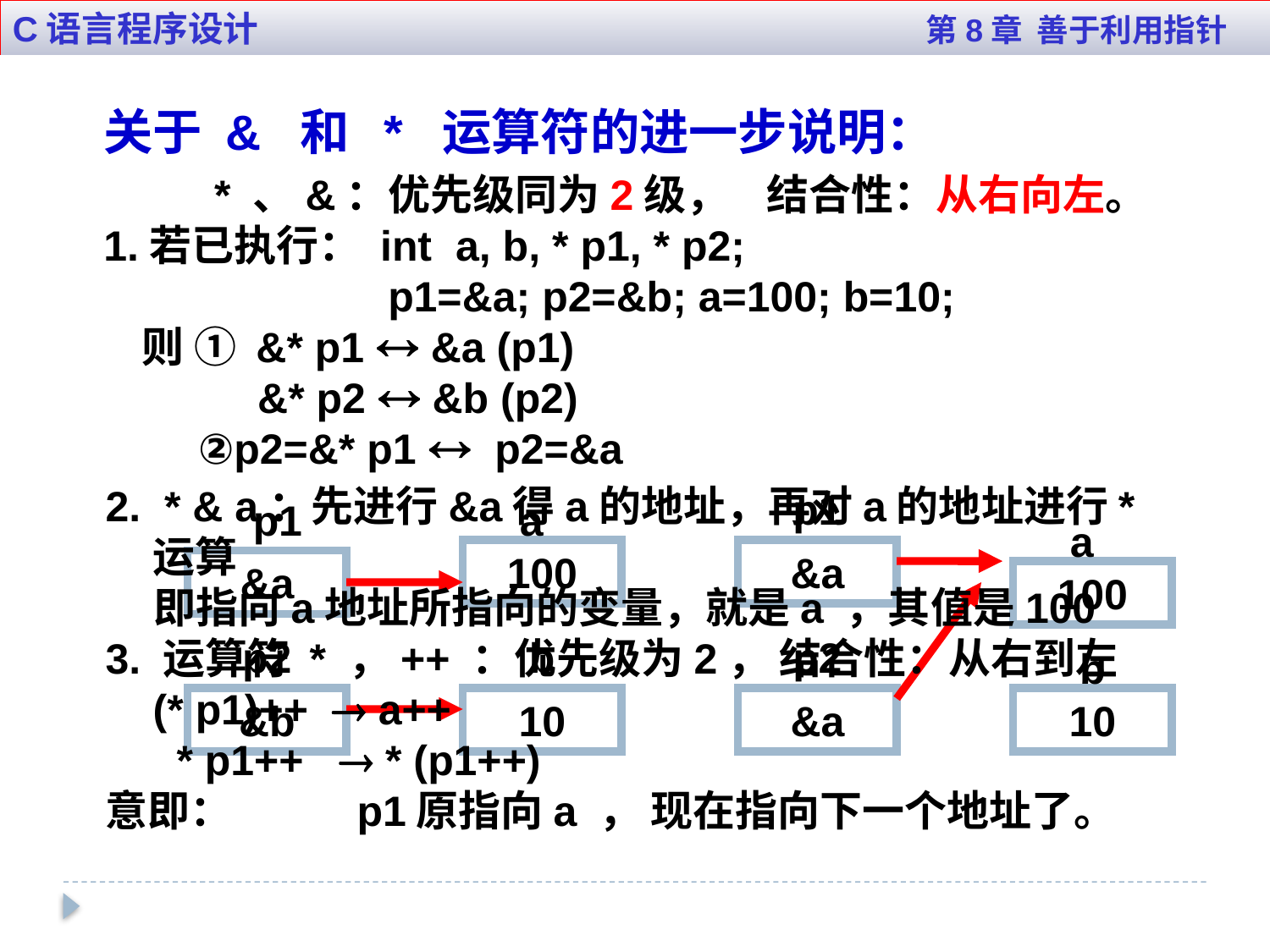

C语言程序设计                                                                                   第8章  善于利用指针
关于 &  和  *  运算符的进一步说明：
    * 、&：优先级同为2级，    结合性：从右向左。
1.若已执行： int  a, b, * p1, * p2;
                        p1=&a; p2=&b; a=100; b=10;
   则 ① &* p1 ↔ &a (p1)
             &* p2 ↔ &b (p2)
        ②p2=&* p1 ↔  p2=&a
2.  * & a：先进行&a得a的地址，再对a的地址进行* 运算
    即指向a地址所指向的变量，就是a ，其值是100
3. 运算符 * ，++ ：优先级为2， 结合性：从右到左
    (* p1)++  → a++
      * p1++   → * (p1++)
意即：            p1原指向a ， 现在指向下一个地址了。
p1
&a
p2
&a
a
100
b
10

p1
&a
p2
&b
a
100
b
10